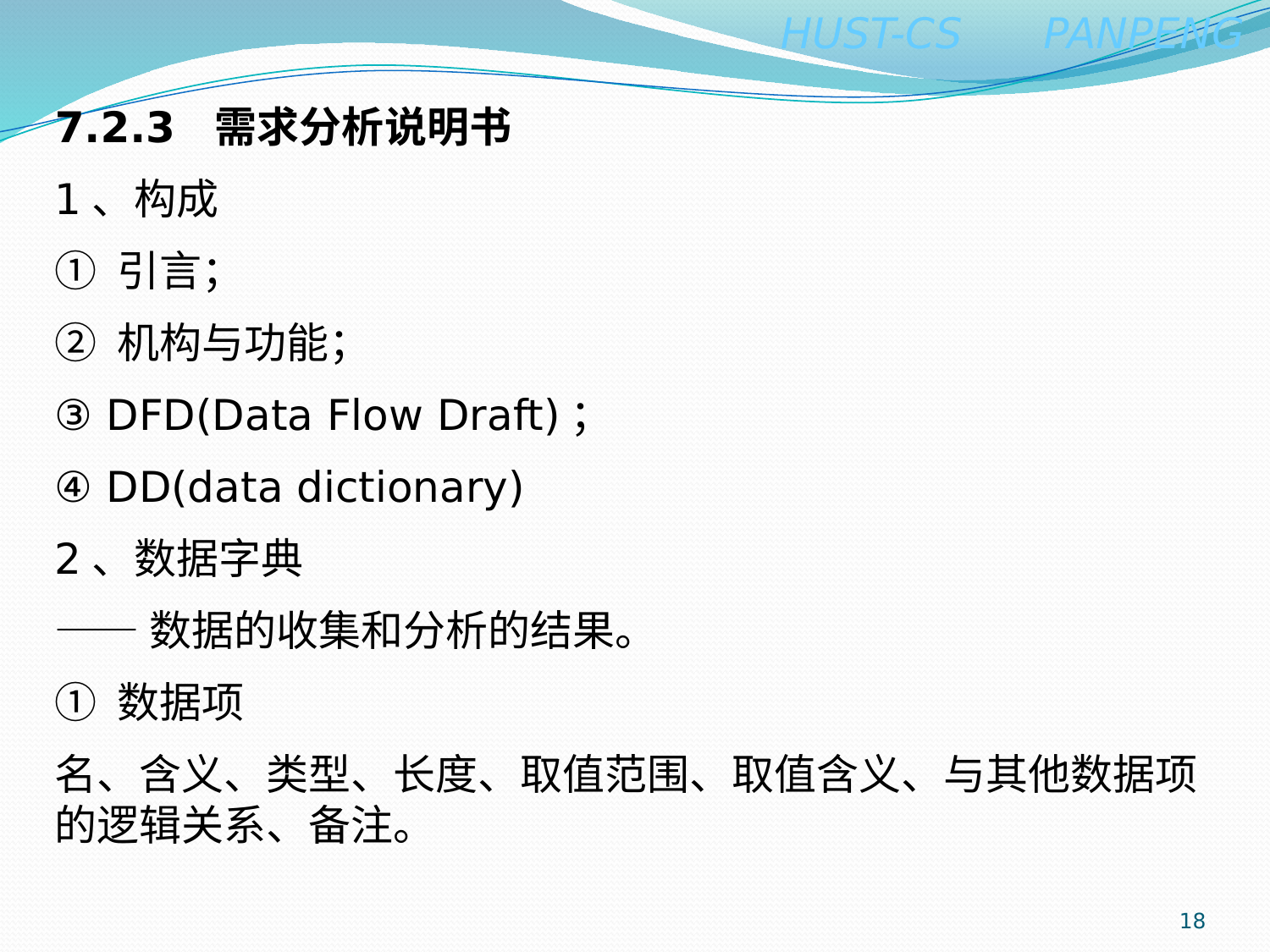

7.2.3  需求分析说明书
1、构成
① 引言；
② 机构与功能；
③ DFD(Data Flow Draft)；
④ DD(data dictionary)
2、数据字典
——数据的收集和分析的结果。
① 数据项
名、含义、类型、长度、取值范围、取值含义、与其他数据项的逻辑关系、备注。
18